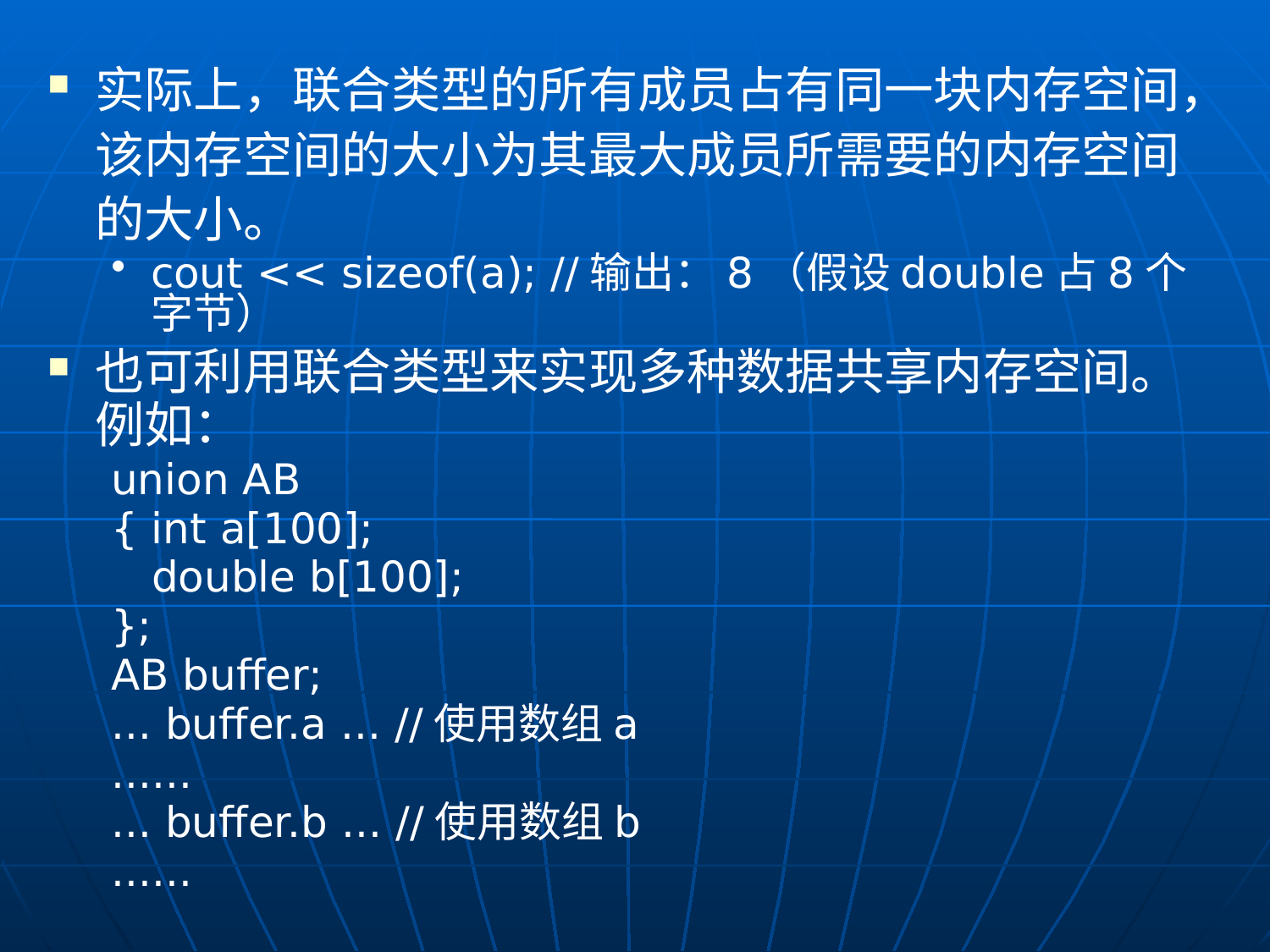

实际上，联合类型的所有成员占有同一块内存空间，该内存空间的大小为其最大成员所需要的内存空间的大小。
cout << sizeof(a); //输出：8（假设double占8个字节）
也可利用联合类型来实现多种数据共享内存空间。例如：
union AB
{ int a[100];
   double b[100];
};
AB buffer;
... buffer.a ... //使用数组a
......
... buffer.b ... //使用数组b
......